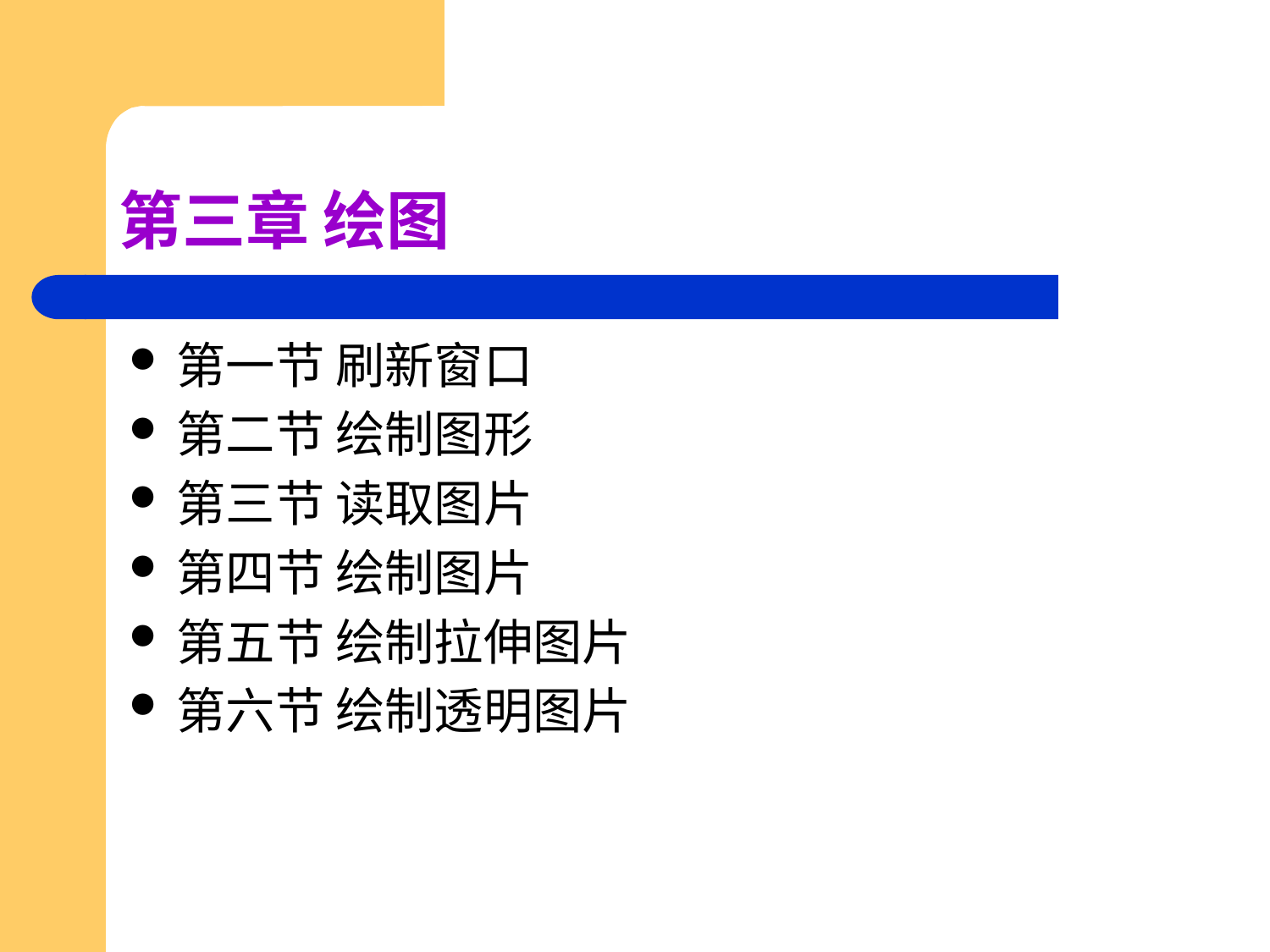

# 第三章 绘图
第一节 刷新窗口
第二节 绘制图形
第三节 读取图片
第四节 绘制图片
第五节 绘制拉伸图片
第六节 绘制透明图片